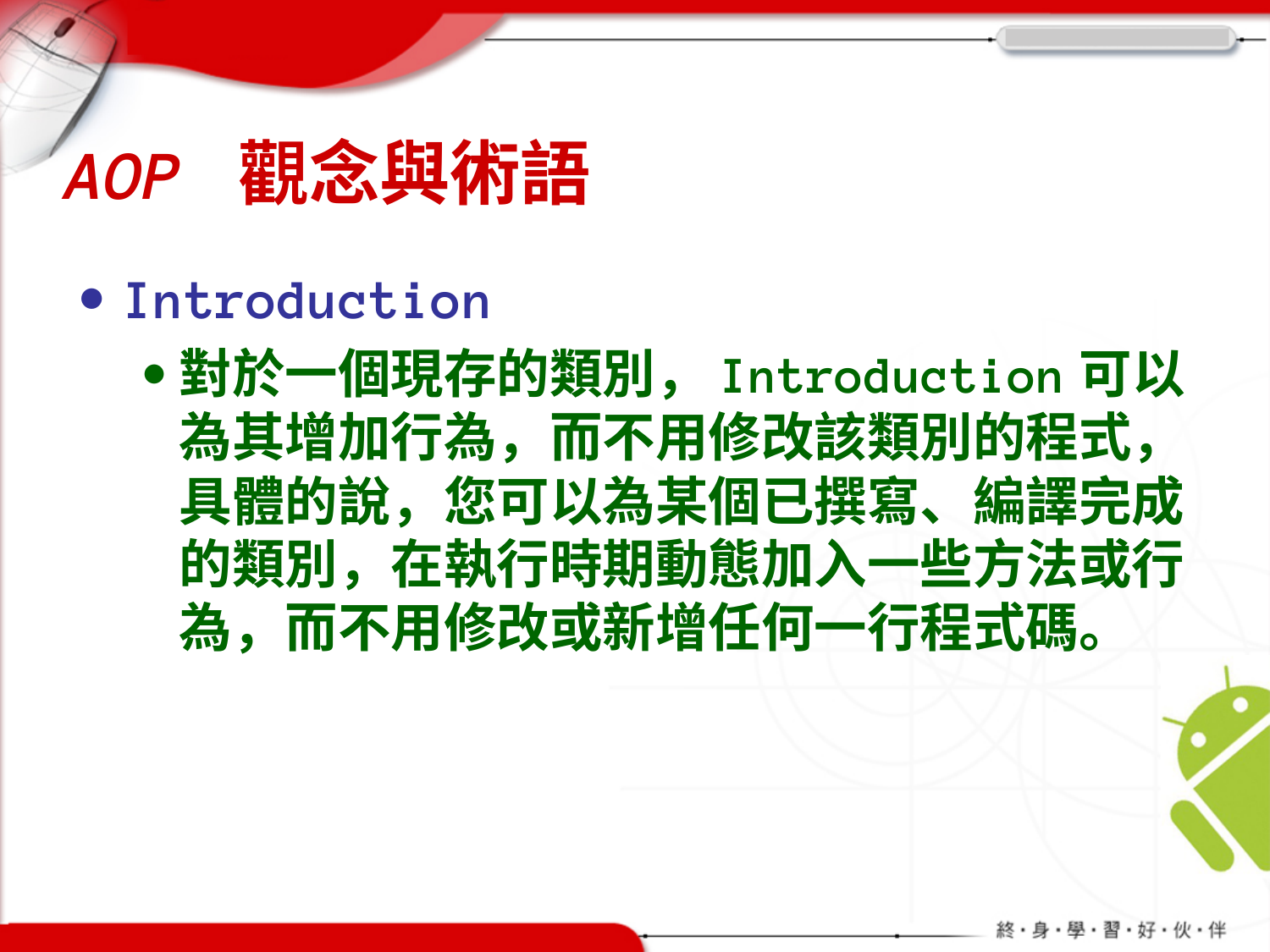

# AOP 觀念與術語
Introduction
對於一個現存的類別，Introduction可以為其增加行為，而不用修改該類別的程式，具體的說，您可以為某個已撰寫、編譯完成的類別，在執行時期動態加入一些方法或行為，而不用修改或新增任何一行程式碼。